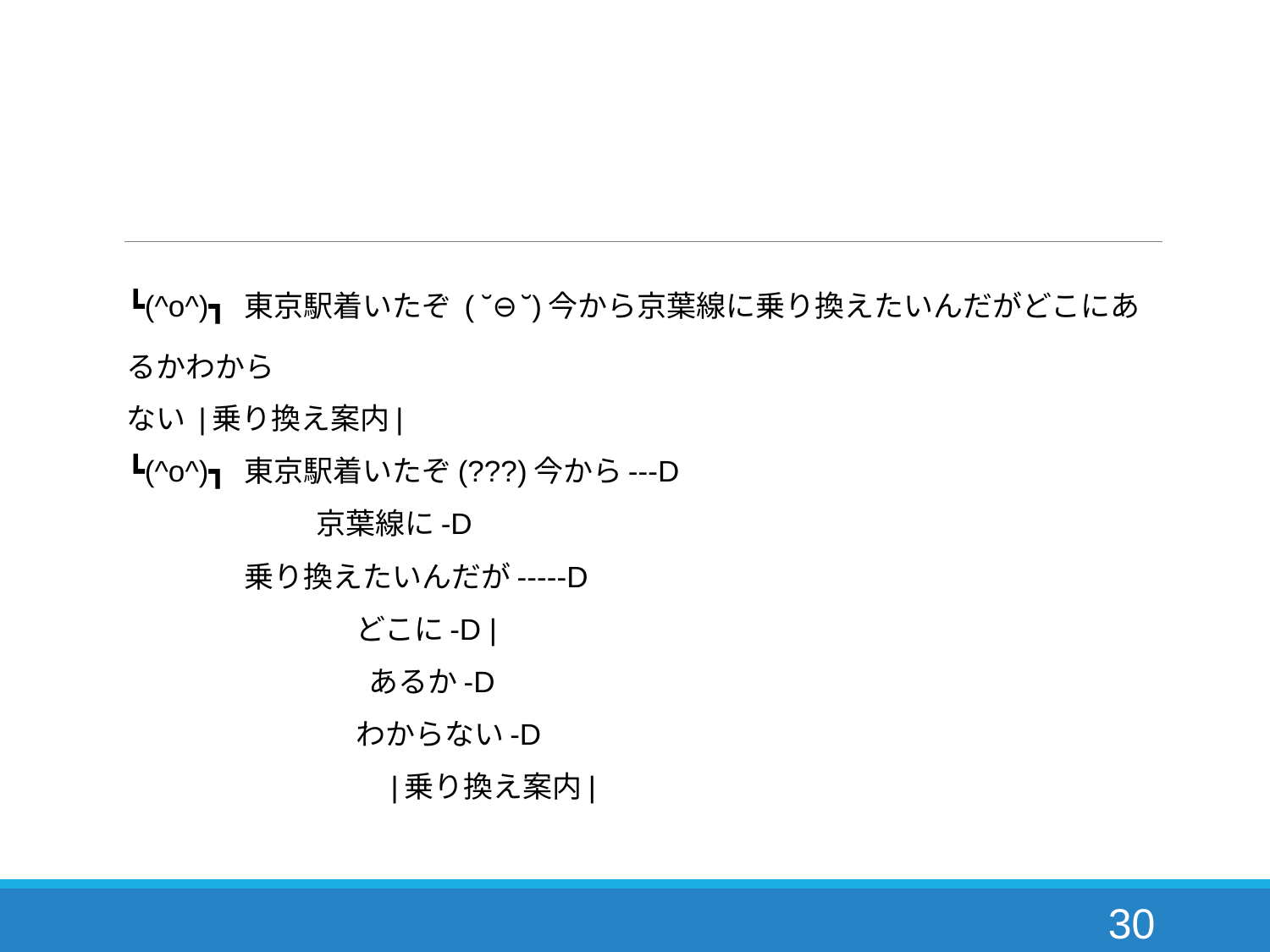

#
┗(^o^)┓東京駅着いたぞ ( ˘⊖˘)今から京葉線に乗り換えたいんだがどこにあるかわから
ない |乗り換え案内|
┗(^o^)┓東京駅着いたぞ(???)今から---D
                            京葉線に-D
                 乗り換えたいんだが-----D
                                  どこに-D |
                                    あるか-D
                                  わからない-D
                                |乗り換え案内|

30